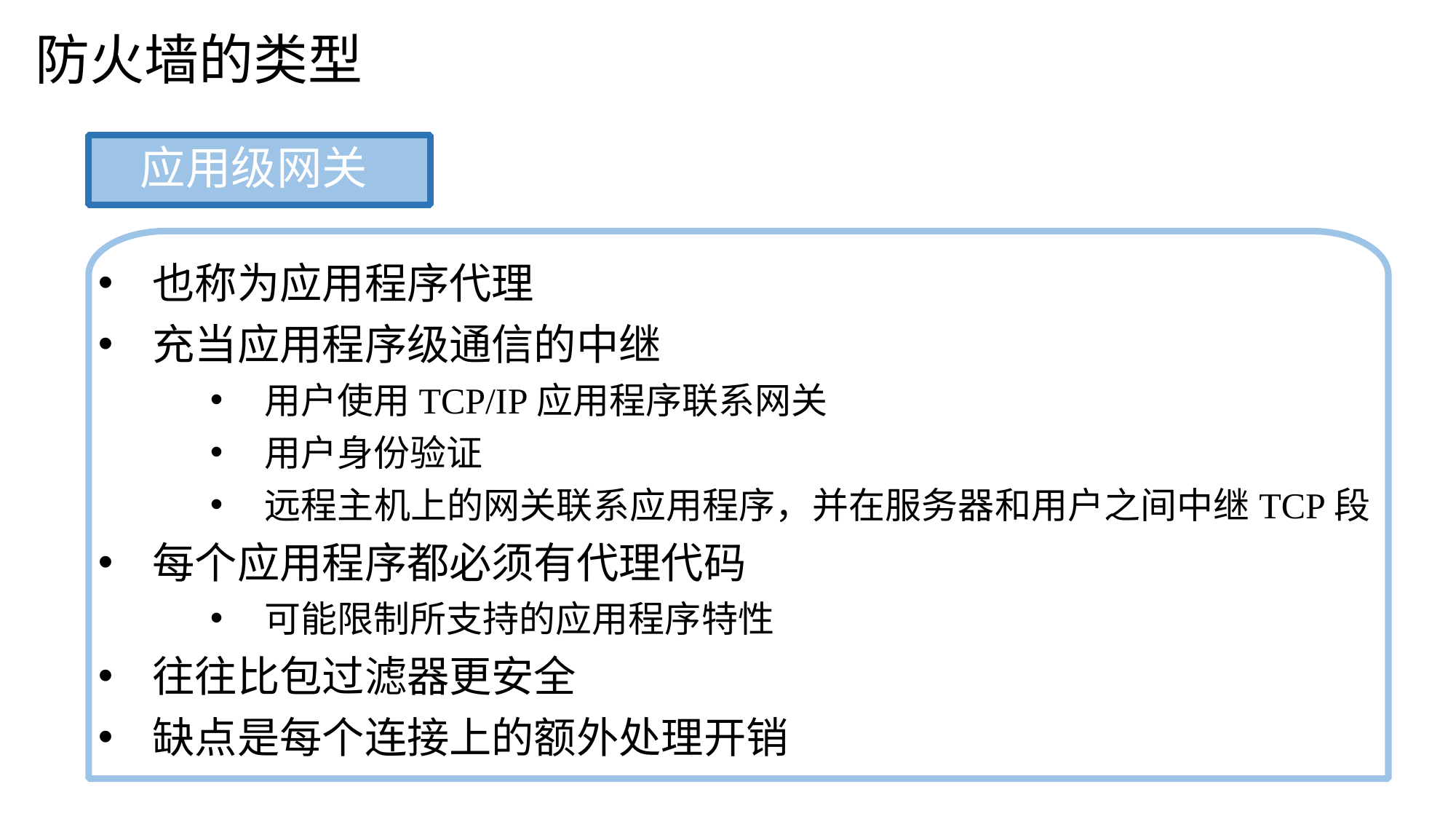

防火墙的类型
应用级网关
也称为应用程序代理
充当应用程序级通信的中继
用户使用TCP/IP应用程序联系网关
用户身份验证
远程主机上的网关联系应用程序，并在服务器和用户之间中继TCP段
每个应用程序都必须有代理代码
可能限制所支持的应用程序特性
往往比包过滤器更安全
缺点是每个连接上的额外处理开销